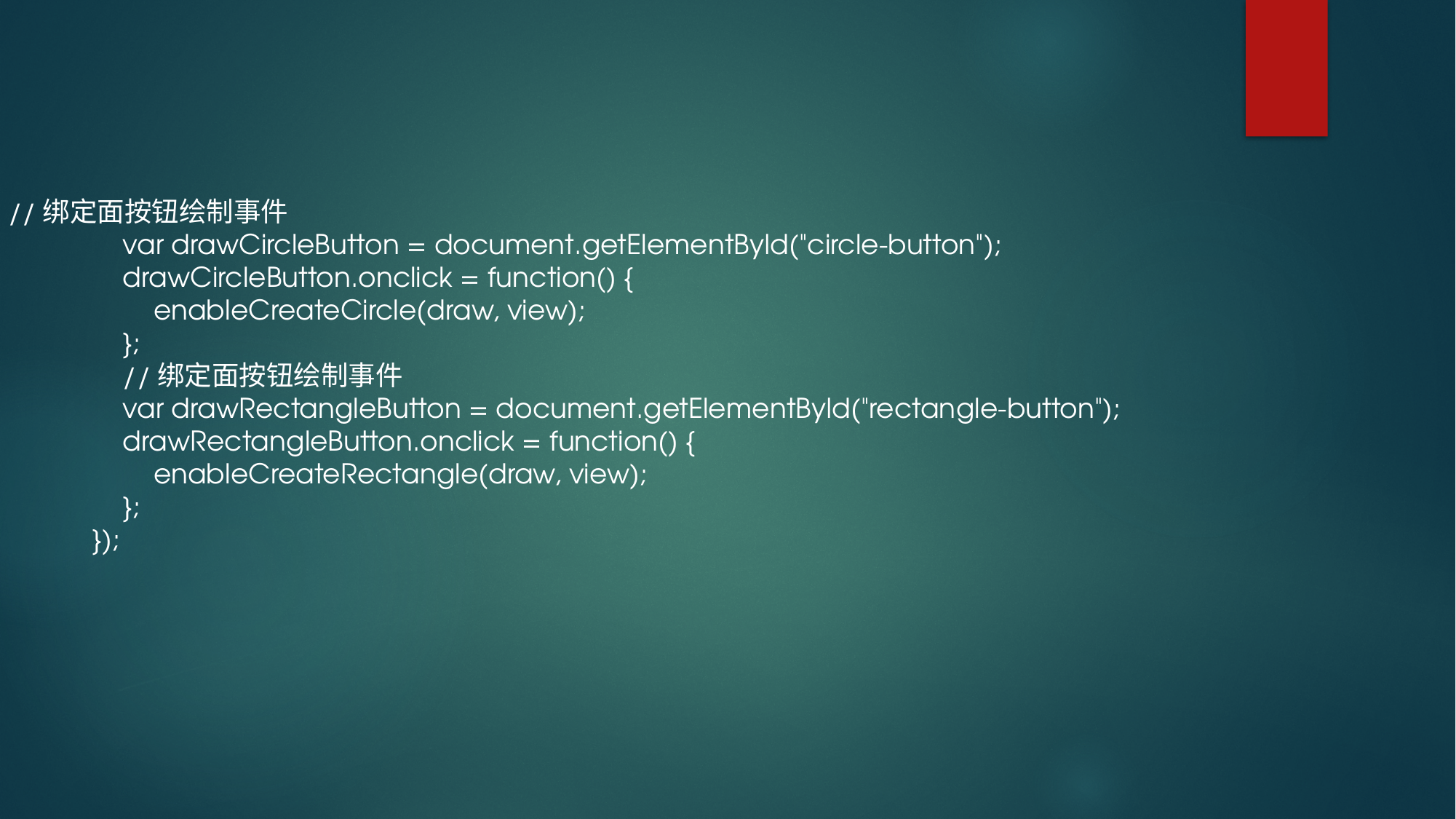

//绑定面按钮绘制事件
                var drawCircleButton = document.getElementById("circle-button");
                drawCircleButton.onclick = function() {
                    enableCreateCircle(draw, view);
                };
                //绑定面按钮绘制事件
                var drawRectangleButton = document.getElementById("rectangle-button");
                drawRectangleButton.onclick = function() {
                    enableCreateRectangle(draw, view);
                };
            });